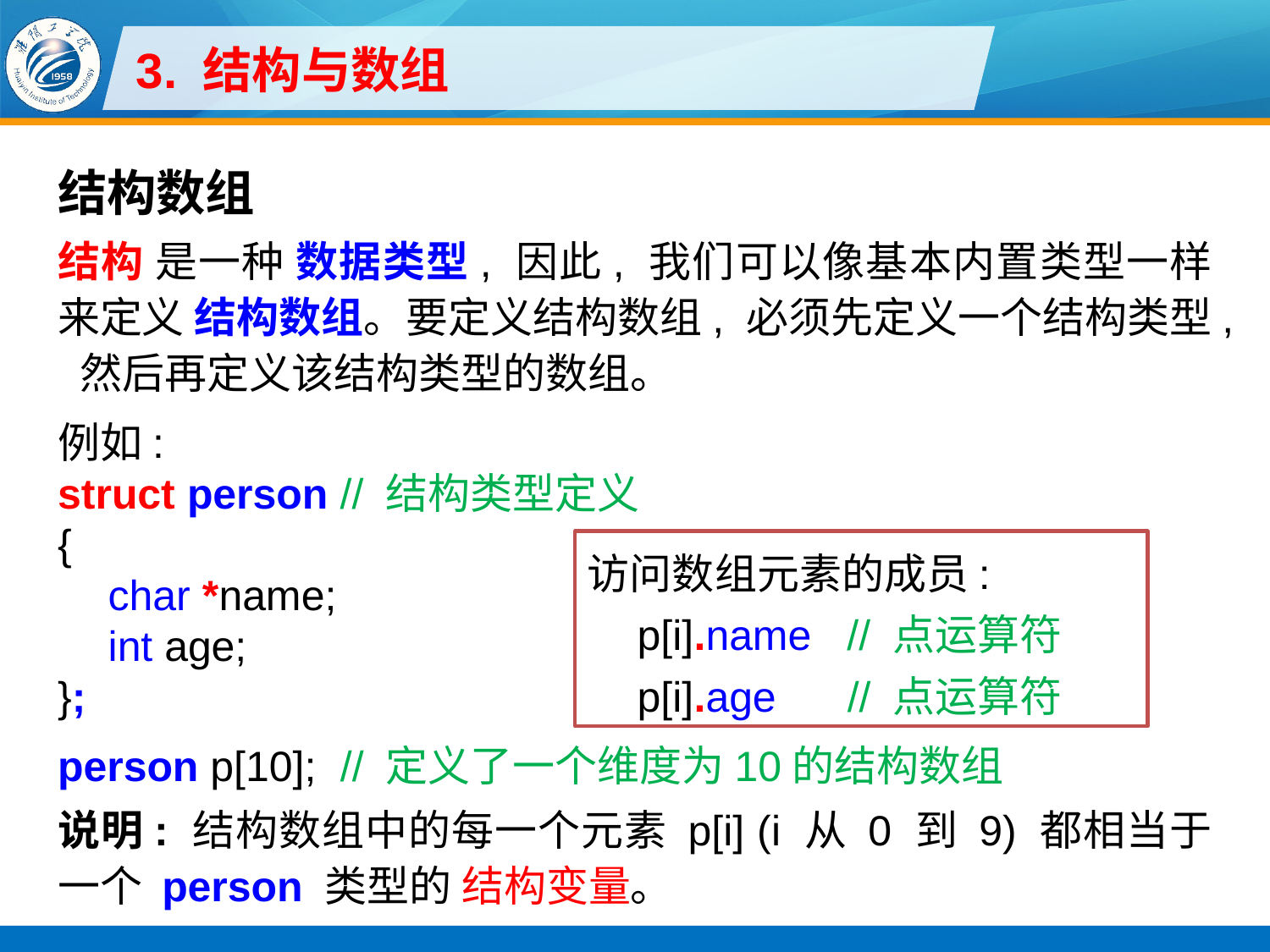

# 3. 结构与数组
结构数组
结构 是一种 数据类型, 因此, 我们可以像基本内置类型一样来定义 结构数组。要定义结构数组, 必须先定义一个结构类型, 然后再定义该结构类型的数组。
例如:
struct person // 结构类型定义
{
char *name;
int age;
};
person p[10];  // 定义了一个维度为10的结构数组
说明: 结构数组中的每一个元素 p[i] (i 从 0 到 9) 都相当于一个 person 类型的 结构变量。
访问数组元素的成员:
p[i].name   // 点运算符
p[i].age      // 点运算符